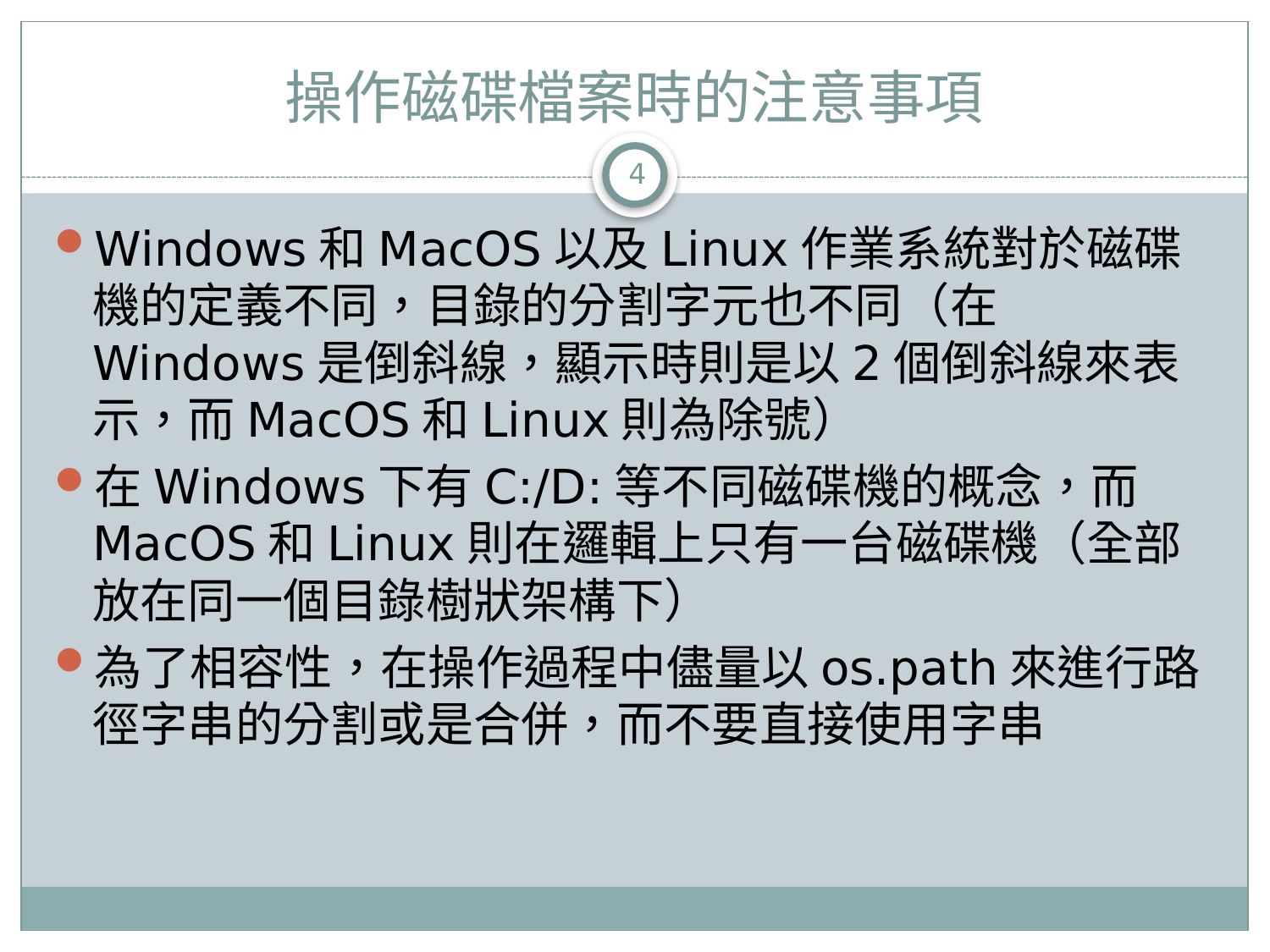

# 操作磁碟檔案時的注意事項
4
Windows和MacOS以及Linux作業系統對於磁碟機的定義不同，目錄的分割字元也不同（在Windows是倒斜線，顯示時則是以2個倒斜線來表示，而MacOS和Linux則為除號）
在Windows下有C:/D:等不同磁碟機的概念，而MacOS和Linux則在邏輯上只有一台磁碟機（全部放在同一個目錄樹狀架構下）
為了相容性，在操作過程中儘量以os.path來進行路徑字串的分割或是合併，而不要直接使用字串